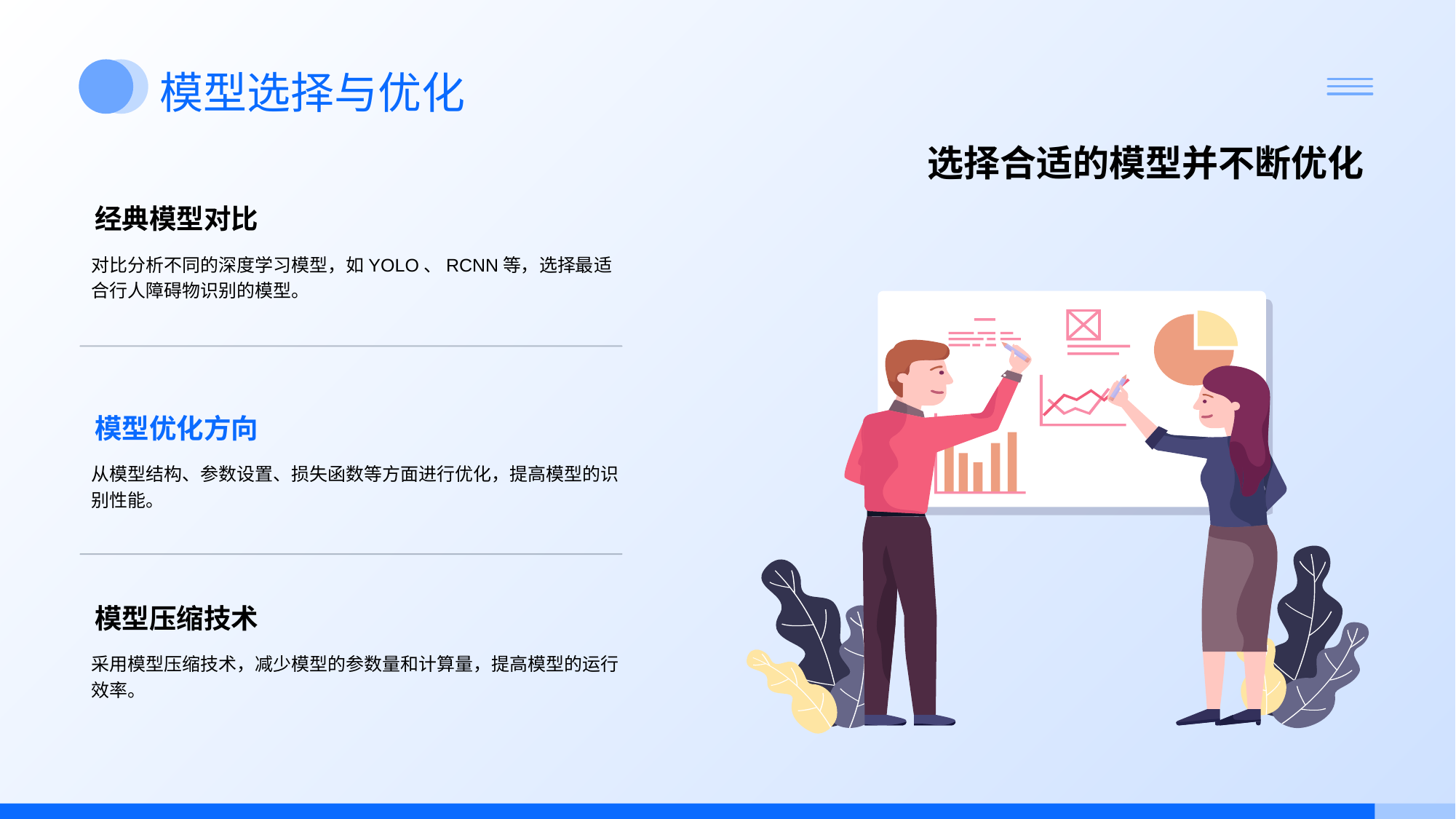

# 模型选择与优化
选择合适的模型并不断优化
经典模型对比
对比分析不同的深度学习模型，如YOLO、RCNN等，选择最适合行人障碍物识别的模型。

模型优化方向
从模型结构、参数设置、损失函数等方面进行优化，提高模型的识别性能。
模型压缩技术
采用模型压缩技术，减少模型的参数量和计算量，提高模型的运行效率。